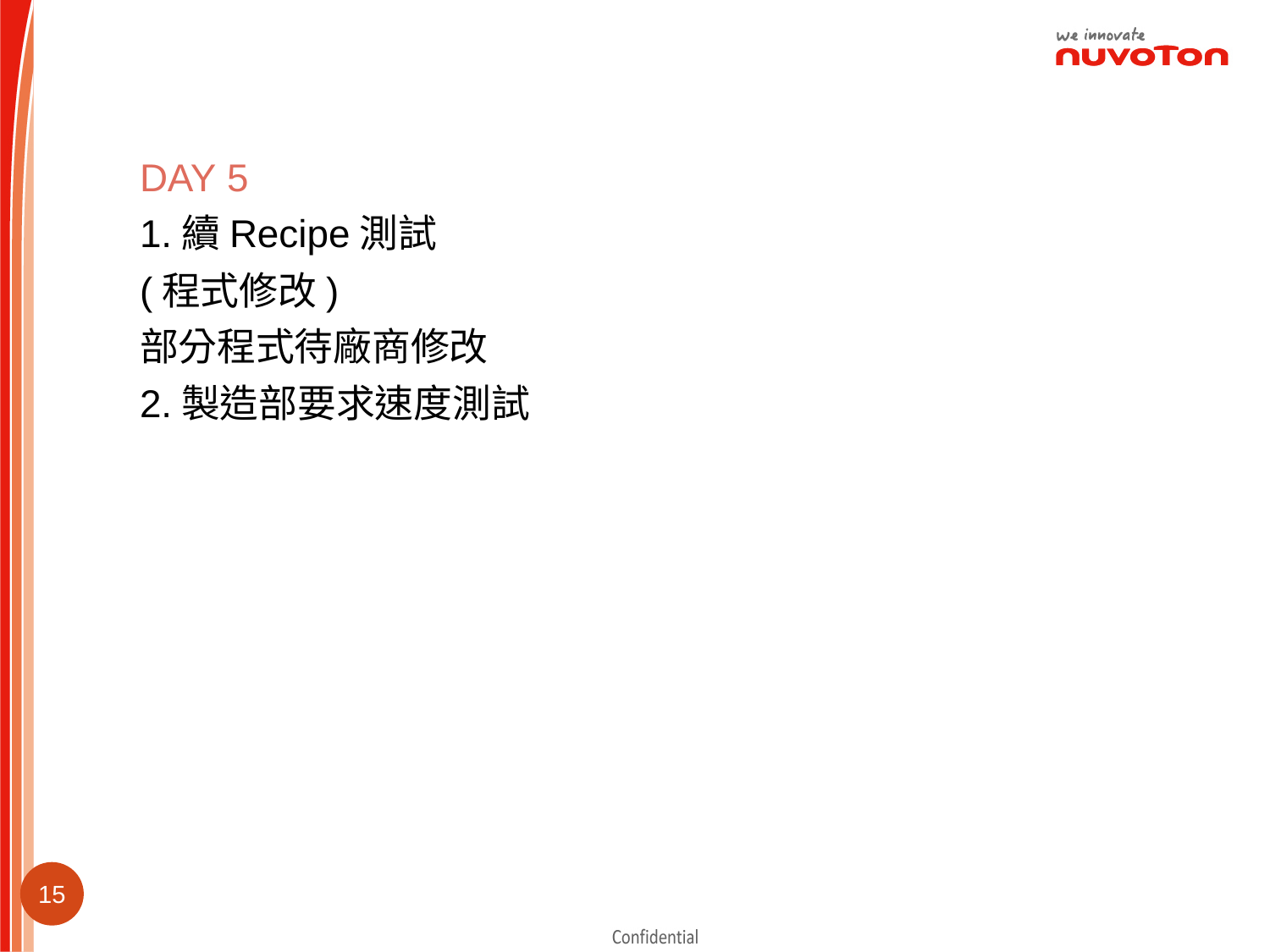

DAY 5
1.續Recipe測試
(程式修改)
部分程式待廠商修改
2.製造部要求速度測試

15